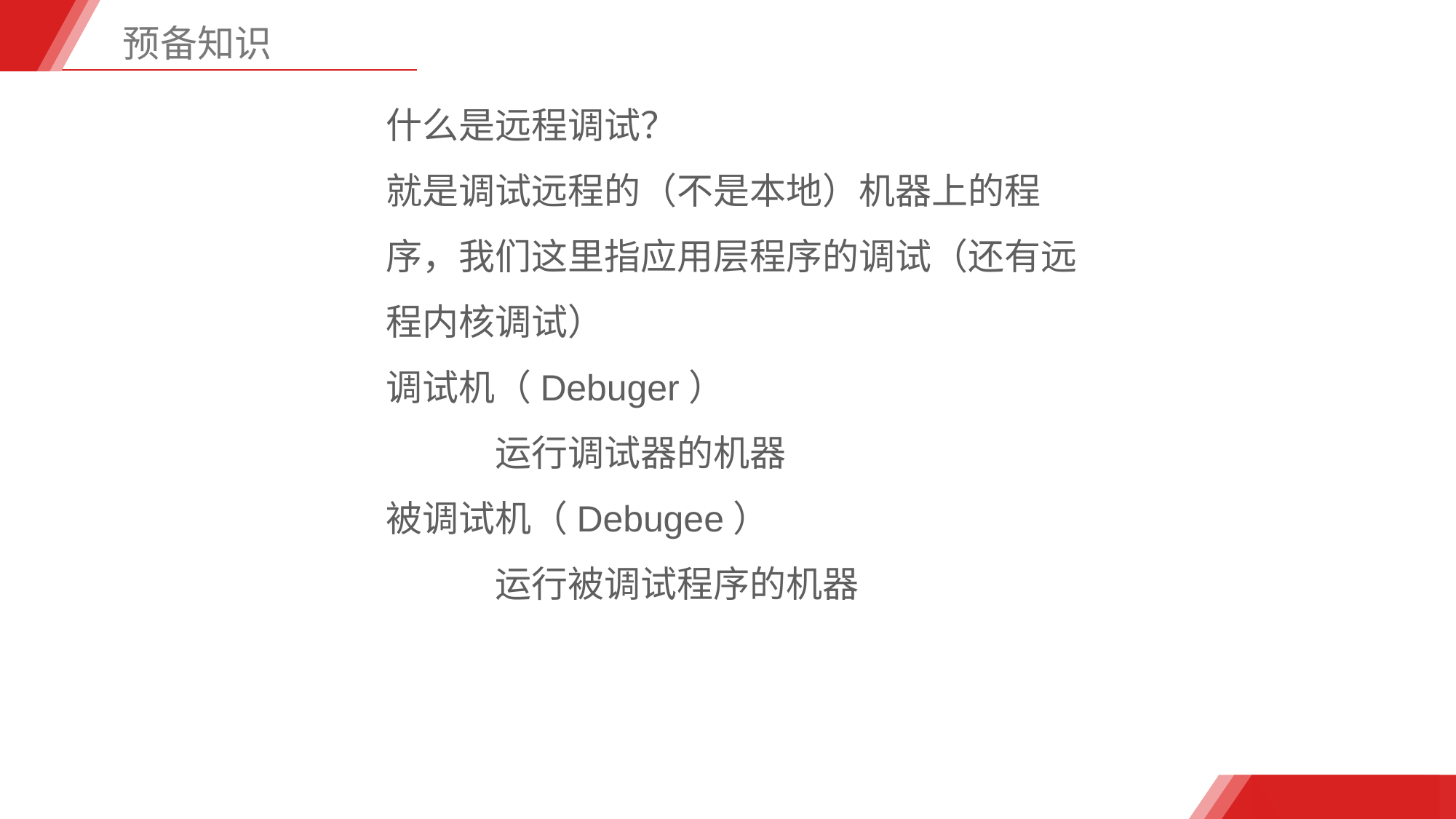

预备知识
什么是远程调试？
就是调试远程的（不是本地）机器上的程序，我们这里指应用层程序的调试（还有远程内核调试）
调试机（Debuger）
	运行调试器的机器
被调试机（Debugee）
	运行被调试程序的机器